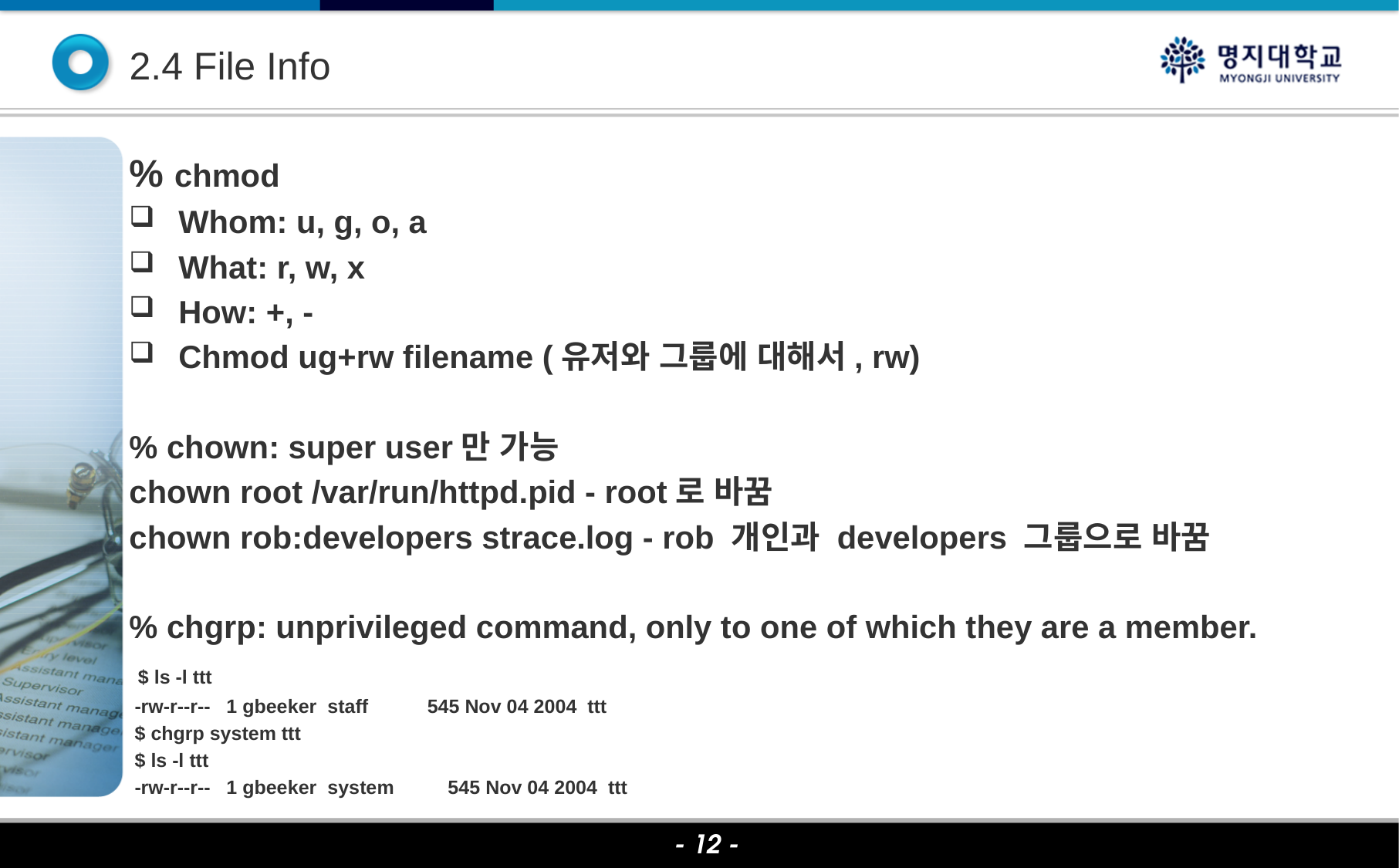

2.4 File Info
% chmod
Whom: u, g, o, a
What: r, w, x
How: +, -
Chmod ug+rw filename (유저와 그룹에 대해서, rw)

% chown: super user만 가능
chown root /var/run/httpd.pid - root로 바꿈
chown rob:developers strace.log - rob 개인과 developers 그룹으로 바꿈

% chgrp: unprivileged command, only to one of which they are a member.
 $ ls -l ttt
 -rw-r--r--   1 gbeeker  staff           545 Nov 04 2004  ttt
 $ chgrp system ttt
 $ ls -l ttt
 -rw-r--r--   1 gbeeker  system          545 Nov 04 2004  ttt

- 12 -